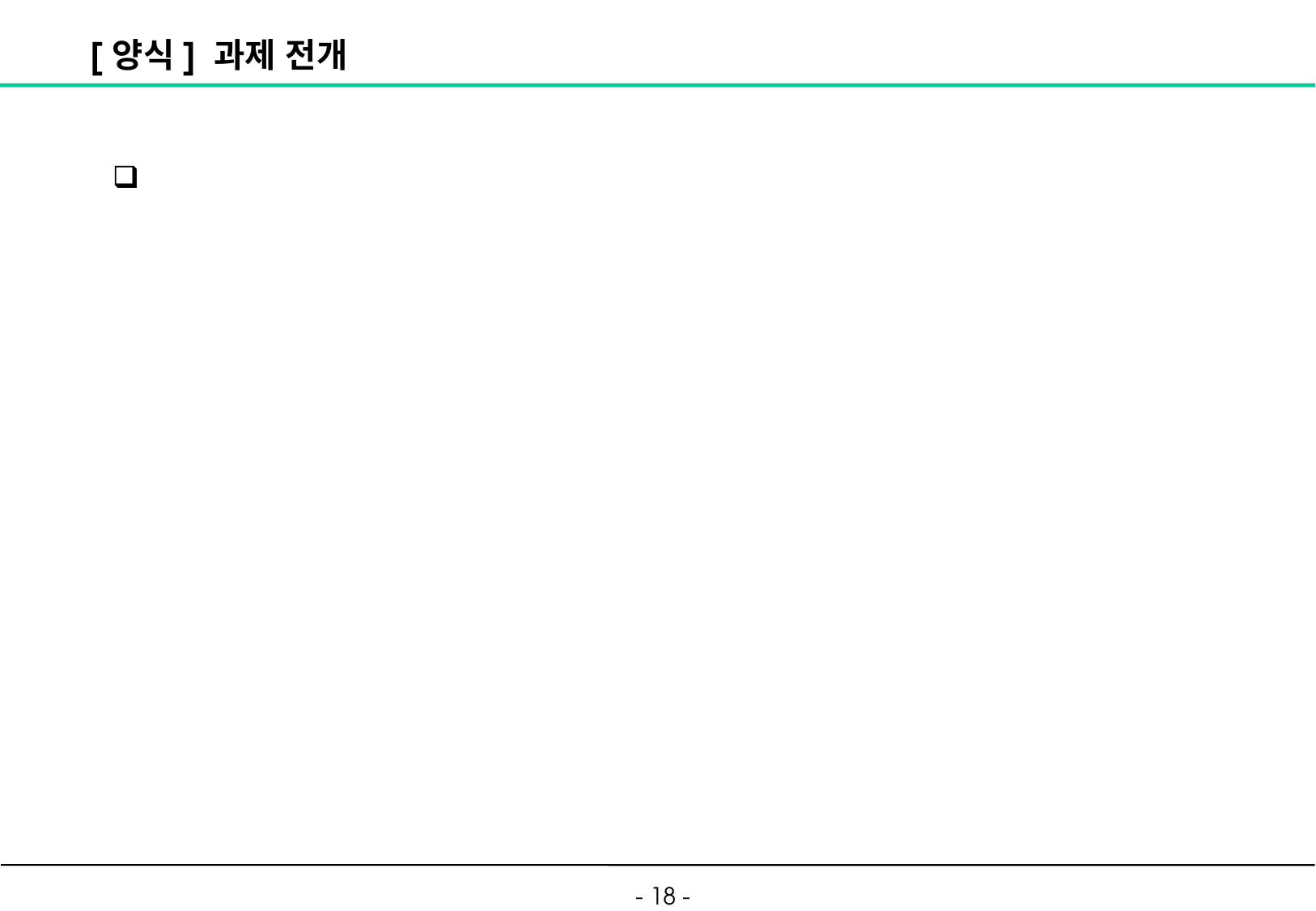

# [양식] 과제 전개

- 18 -